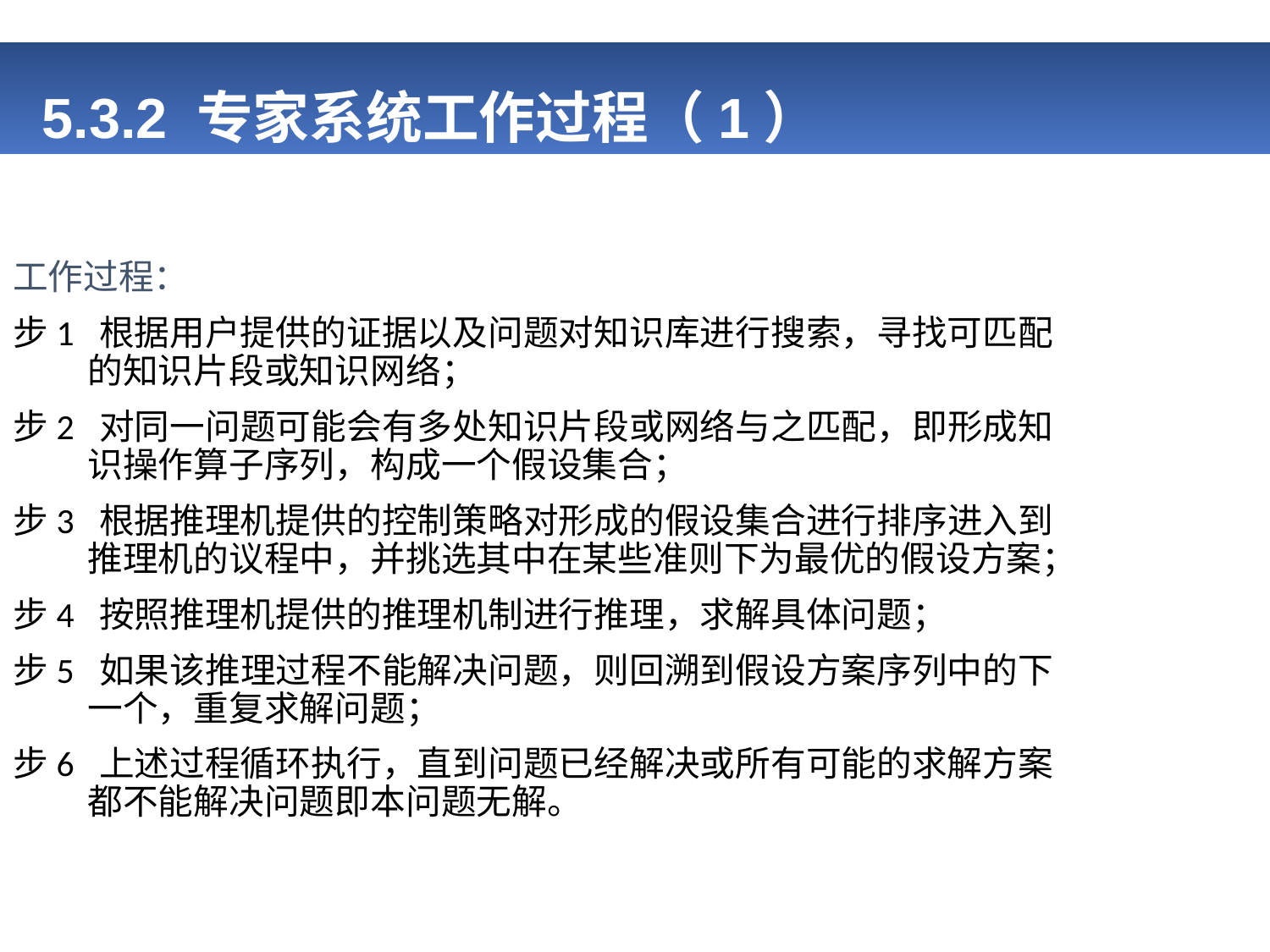

# 5.3.2 专家系统工作过程（1）
工作过程：
步1  根据用户提供的证据以及问题对知识库进行搜索，寻找可匹配的知识片段或知识网络；
步2  对同一问题可能会有多处知识片段或网络与之匹配，即形成知识操作算子序列，构成一个假设集合；
步3  根据推理机提供的控制策略对形成的假设集合进行排序进入到推理机的议程中，并挑选其中在某些准则下为最优的假设方案；
步4  按照推理机提供的推理机制进行推理，求解具体问题；
步5  如果该推理过程不能解决问题，则回溯到假设方案序列中的下一个，重复求解问题；
步6  上述过程循环执行，直到问题已经解决或所有可能的求解方案都不能解决问题即本问题无解。

40